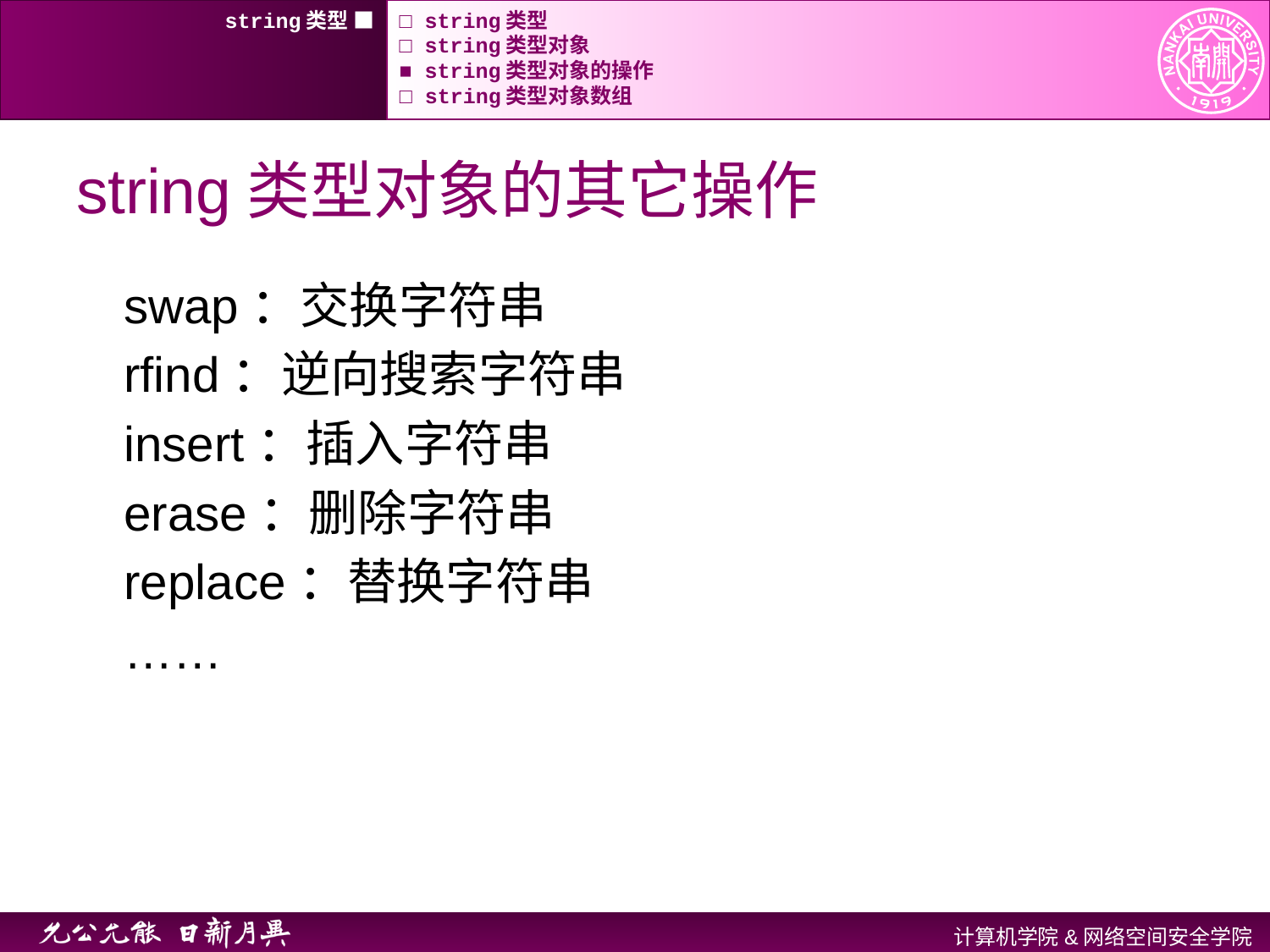

string类型 ■
□ string类型
□ string类型对象
■ string类型对象的操作
□ string类型对象数组
# string类型对象的其它操作
swap：交换字符串
rfind：逆向搜索字符串
insert：插入字符串
erase：删除字符串
replace：替换字符串
……